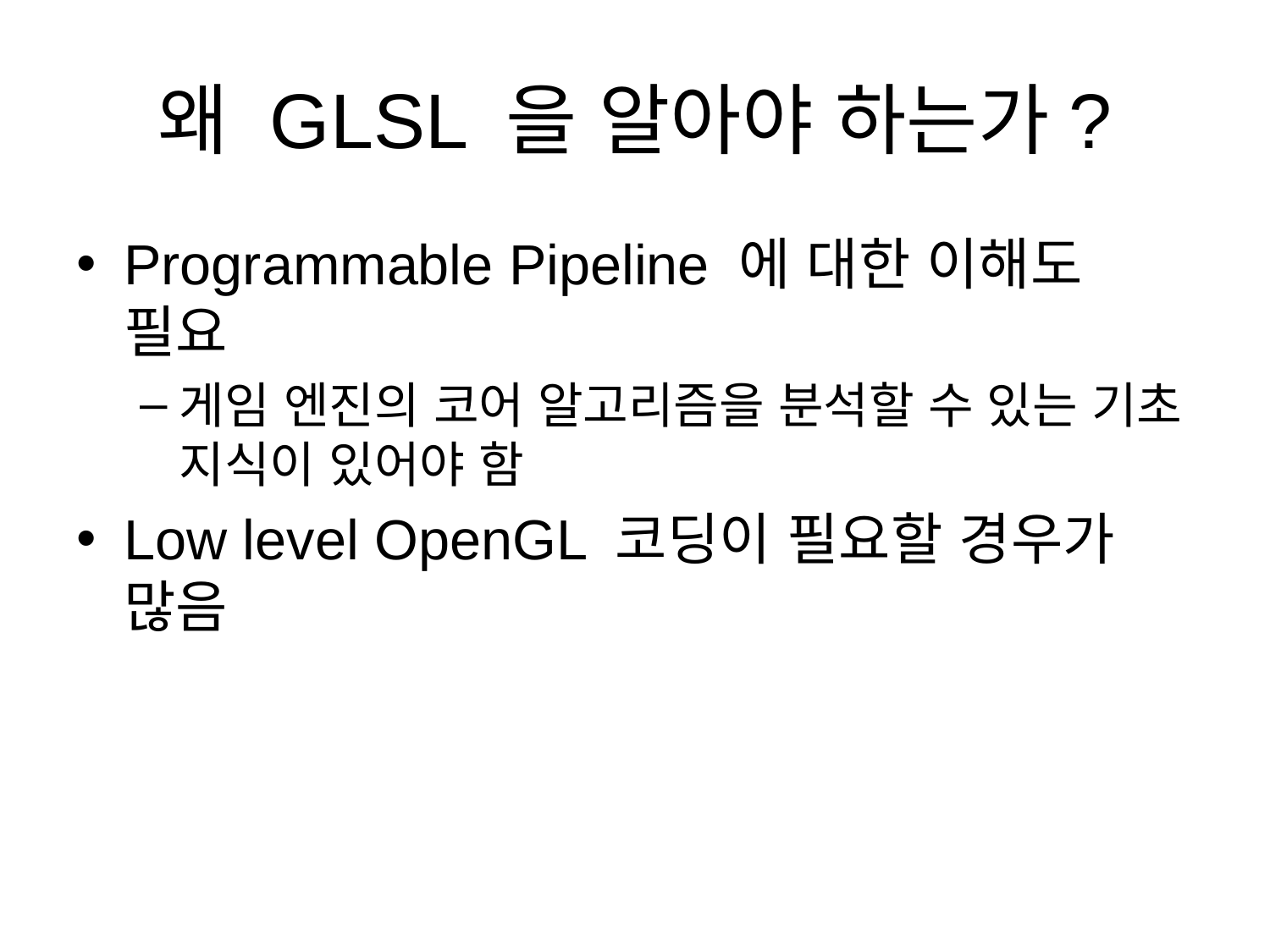

# 왜 GLSL 을 알아야 하는가?
Programmable Pipeline 에 대한 이해도 필요
게임 엔진의 코어 알고리즘을 분석할 수 있는 기초 지식이 있어야 함
Low level OpenGL 코딩이 필요할 경우가 많음